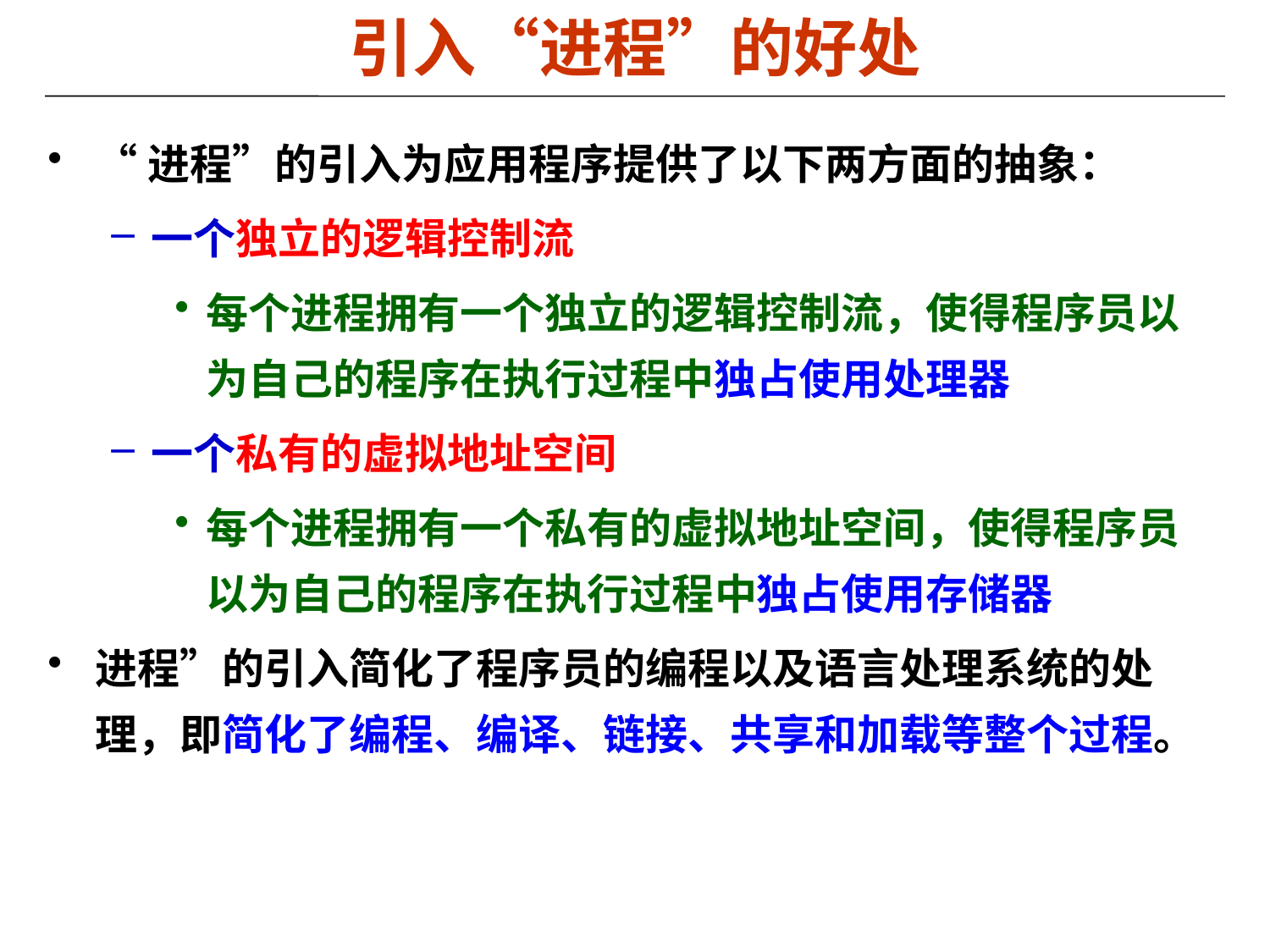

# 引入“进程”的好处
“进程”的引入为应用程序提供了以下两方面的抽象：
一个独立的逻辑控制流
每个进程拥有一个独立的逻辑控制流，使得程序员以为自己的程序在执行过程中独占使用处理器
一个私有的虚拟地址空间
每个进程拥有一个私有的虚拟地址空间，使得程序员以为自己的程序在执行过程中独占使用存储器
进程”的引入简化了程序员的编程以及语言处理系统的处理，即简化了编程、编译、链接、共享和加载等整个过程。